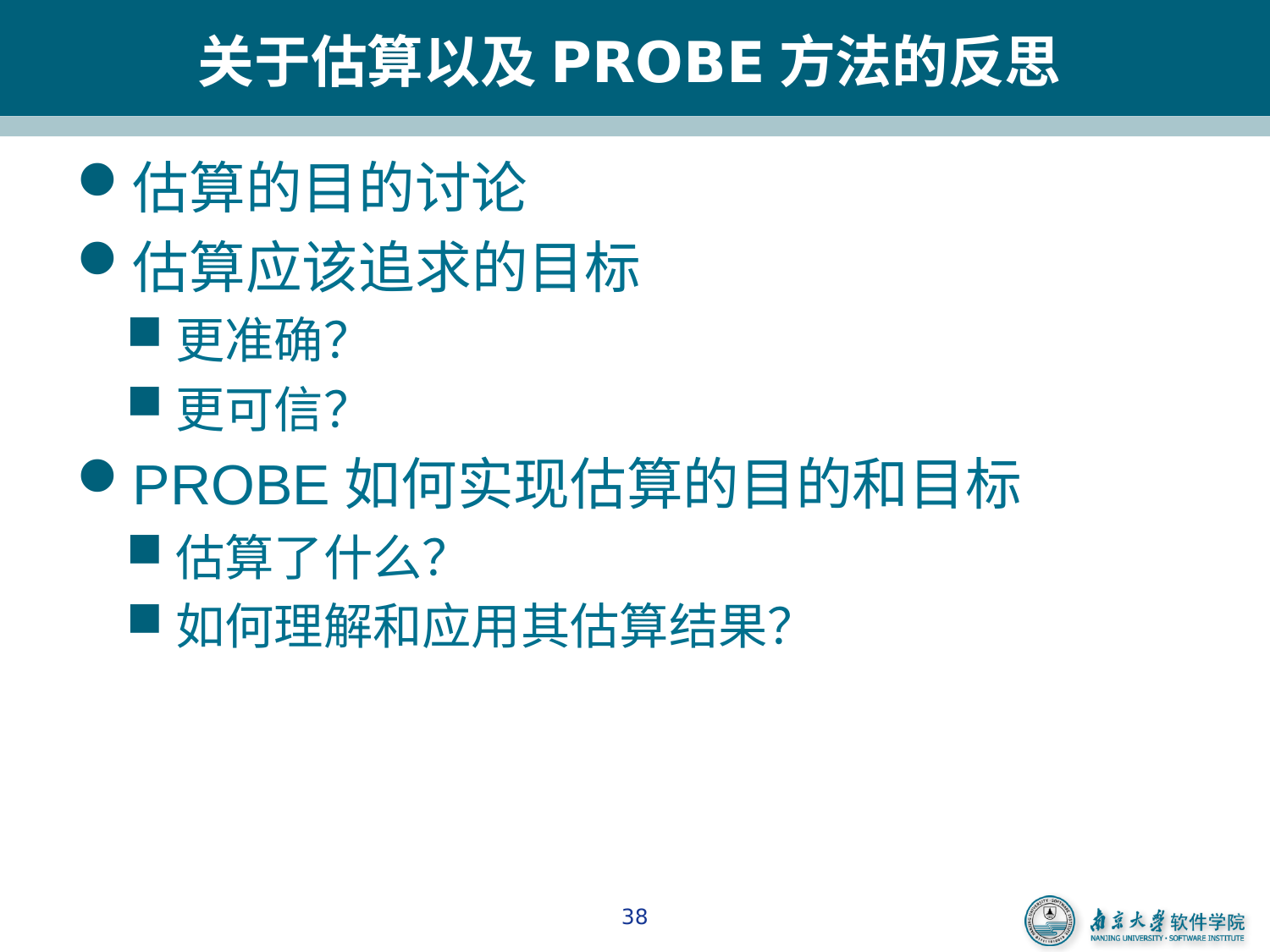

# 关于估算以及PROBE方法的反思
估算的目的讨论
估算应该追求的目标
更准确？
更可信？
PROBE如何实现估算的目的和目标
估算了什么？
如何理解和应用其估算结果？
38